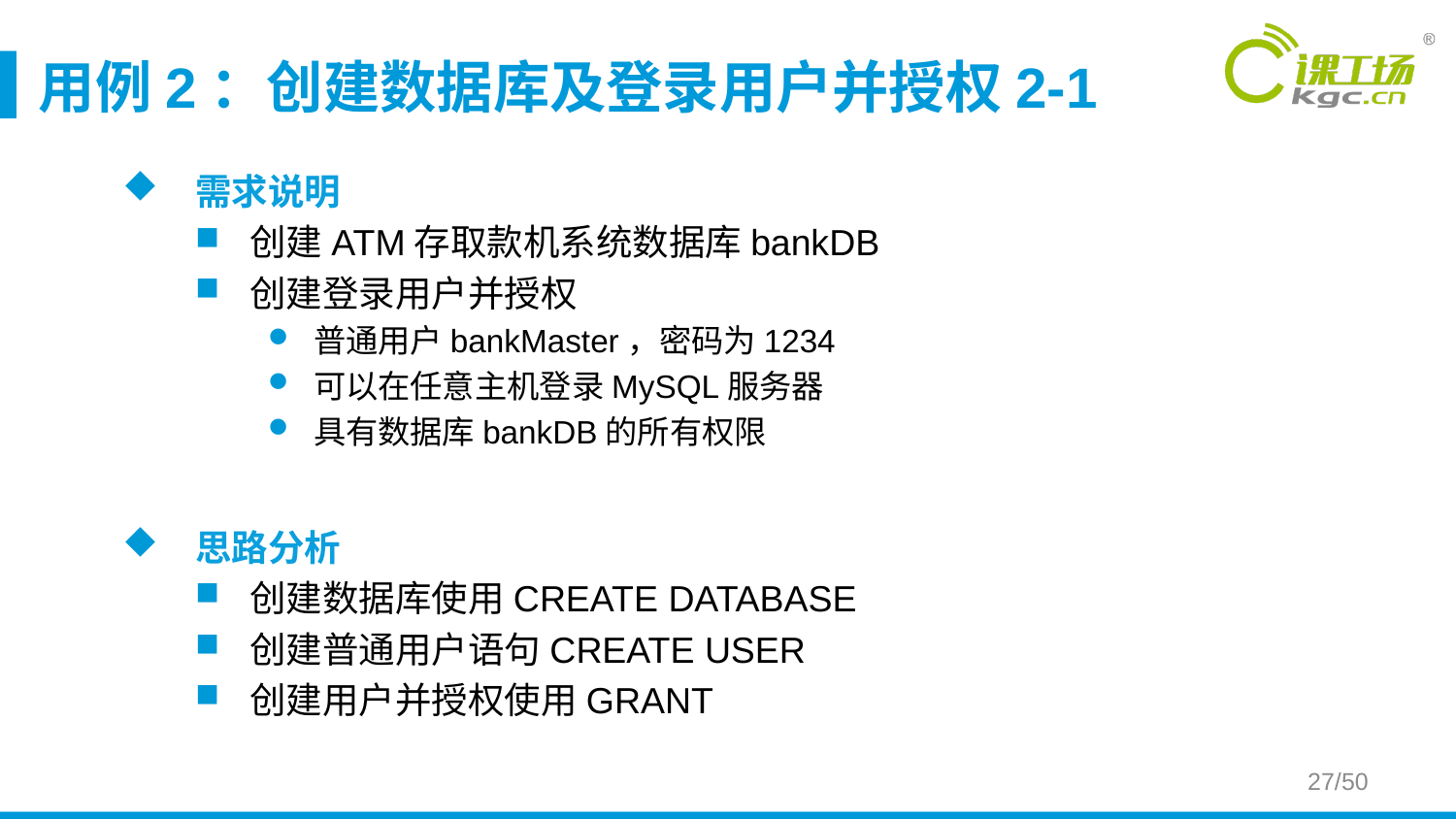

# 用例2：创建数据库及登录用户并授权2-1
需求说明
创建ATM存取款机系统数据库bankDB
创建登录用户并授权
普通用户bankMaster，密码为1234
可以在任意主机登录MySQL服务器
具有数据库bankDB的所有权限

思路分析
创建数据库使用CREATE DATABASE
创建普通用户语句CREATE USER
创建用户并授权使用GRANT

27/50